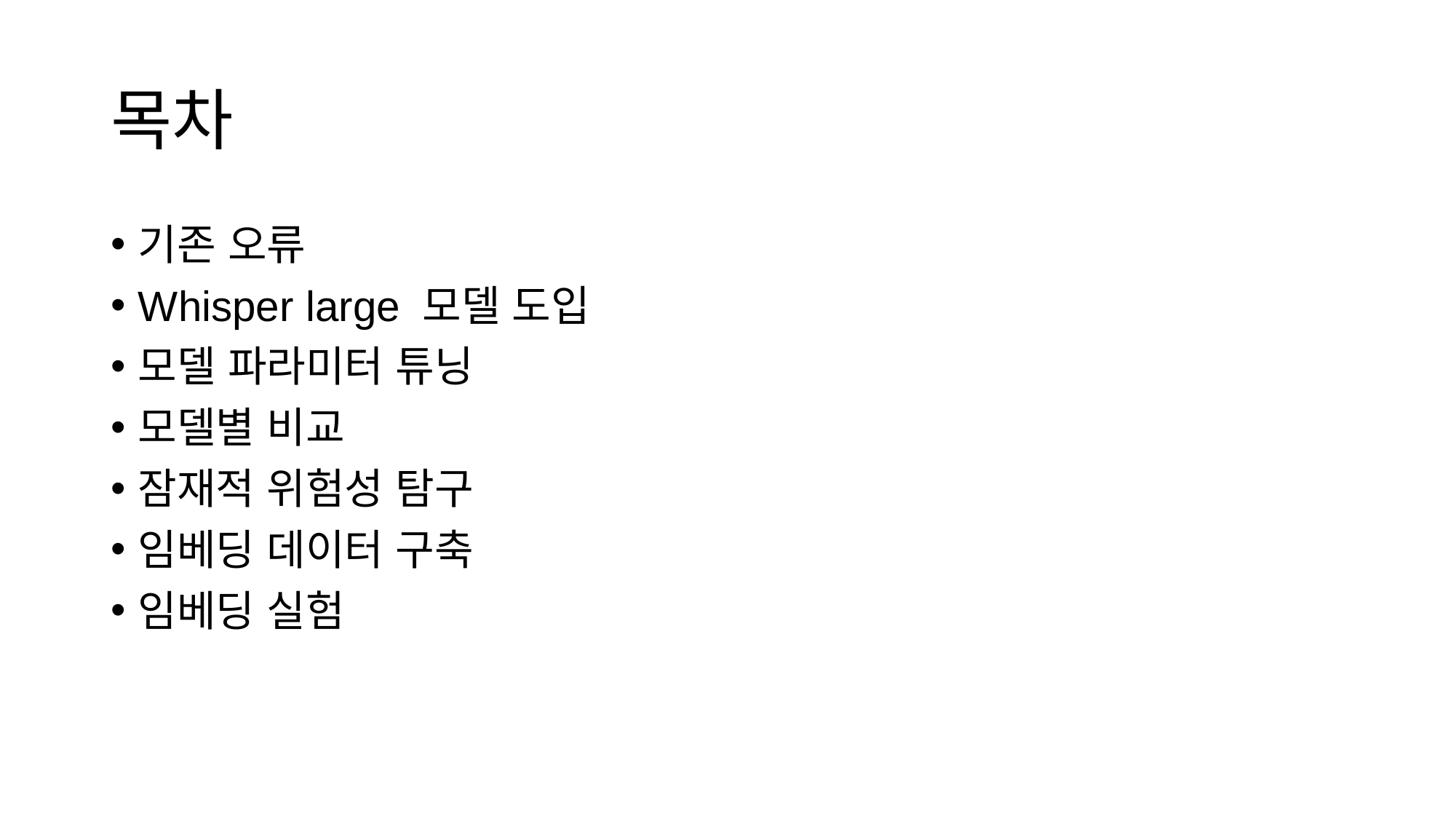

# 목차
기존 오류
Whisper large 모델 도입
모델 파라미터 튜닝
모델별 비교
잠재적 위험성 탐구
임베딩 데이터 구축
임베딩 실험